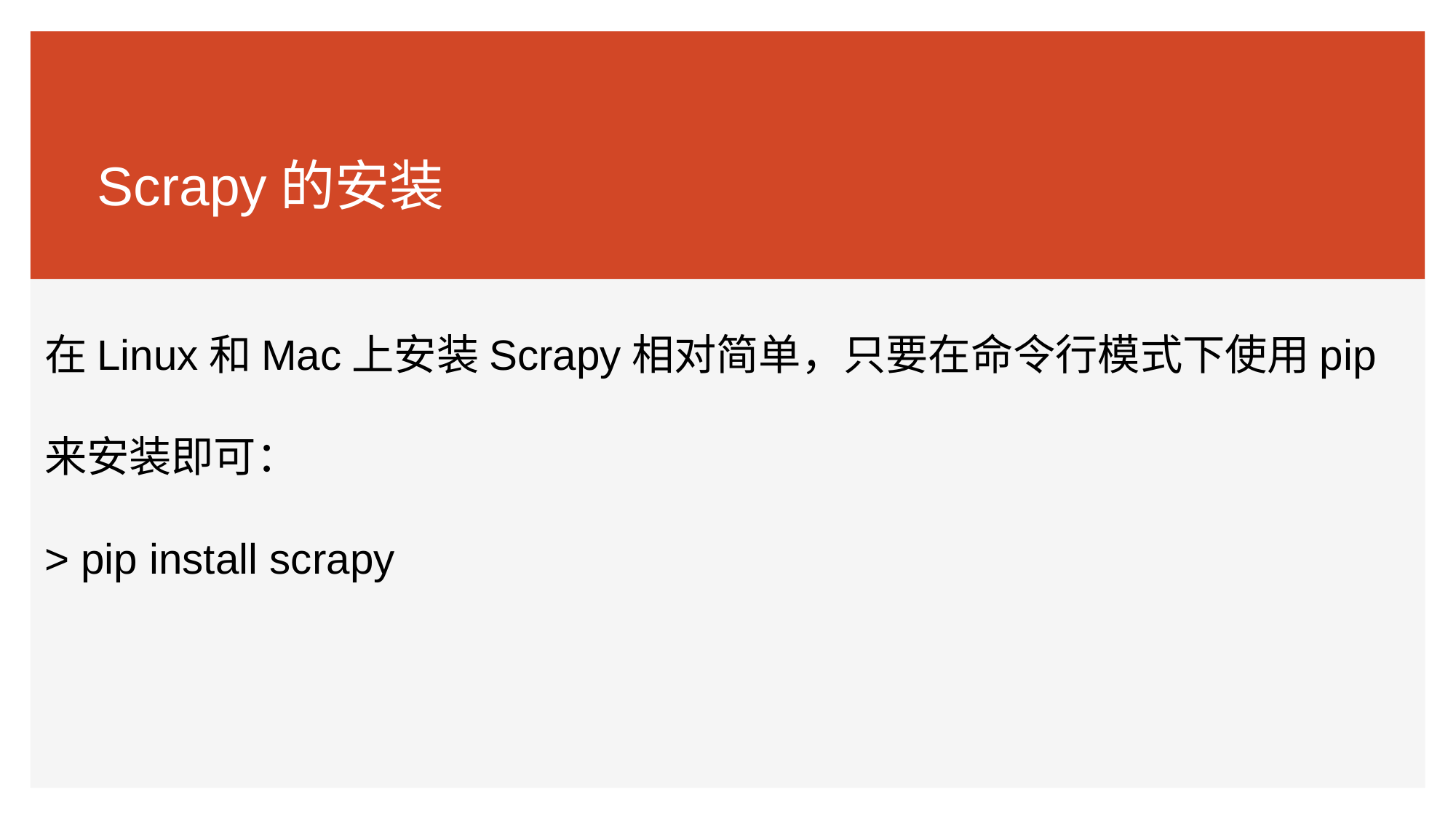

# Scrapy的安装
在Linux和Mac上安装Scrapy相对简单，只要在命令行模式下使用pip来安装即可：
> pip install scrapy